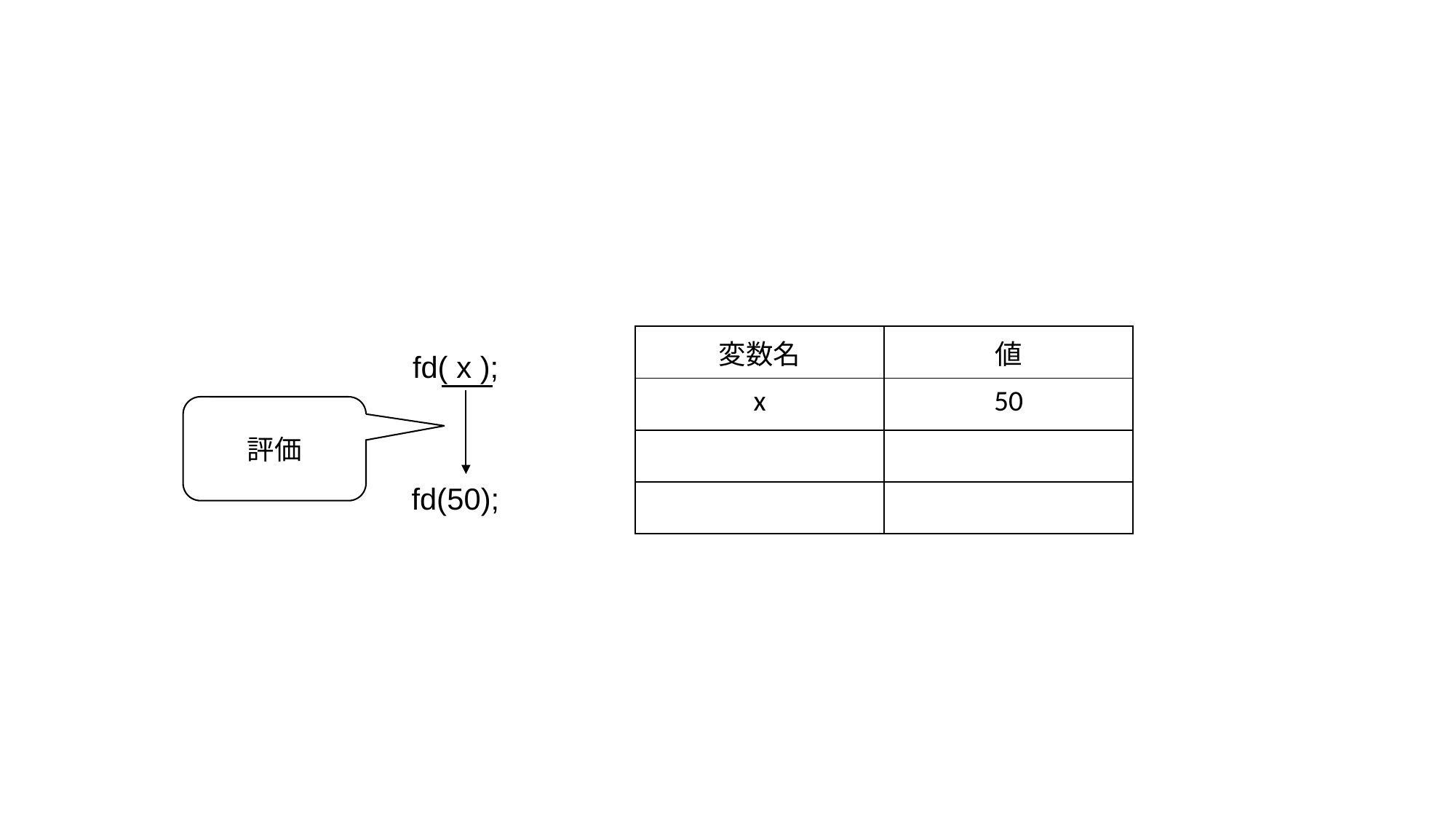

#

| 変数名 | 値 |
| --- | --- |
| x | 50 |
|  |  |
|  |  |
fd( x );
評価

fd(50);